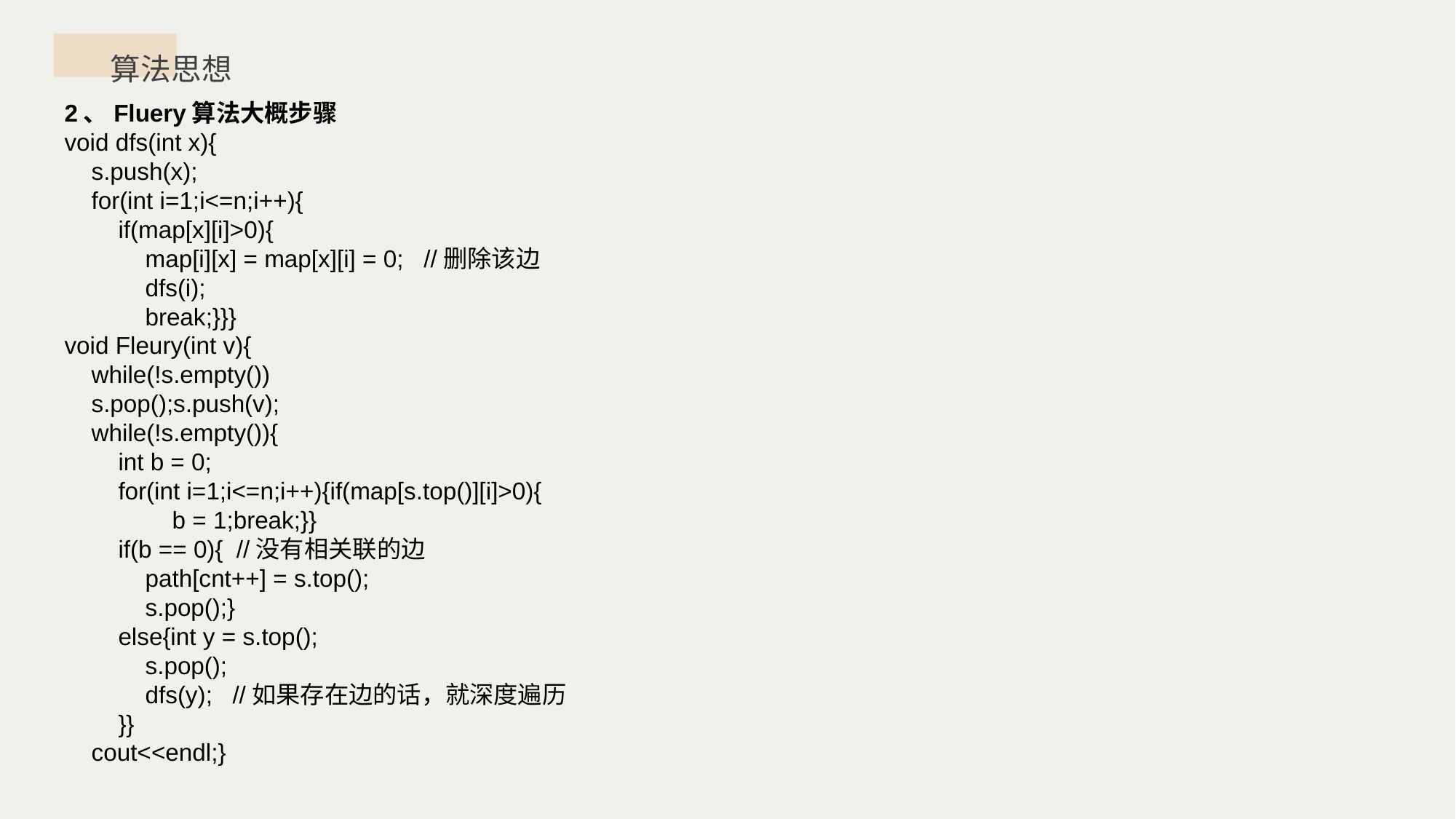

算法思想

2、Fluery算法大概步骤
void dfs(int x){
    s.push(x);
    for(int i=1;i<=n;i++){
        if(map[x][i]>0){
            map[i][x] = map[x][i] = 0;   //删除该边
            dfs(i);
            break;}}}
void Fleury(int v){
    while(!s.empty())
    s.pop();s.push(v);
    while(!s.empty()){
        int b = 0;
        for(int i=1;i<=n;i++){if(map[s.top()][i]>0){
                b = 1;break;}}
        if(b == 0){  //没有相关联的边
            path[cnt++] = s.top();
            s.pop();}
        else{int y = s.top();
            s.pop();
            dfs(y);   //如果存在边的话，就深度遍历
        }}
    cout<<endl;}